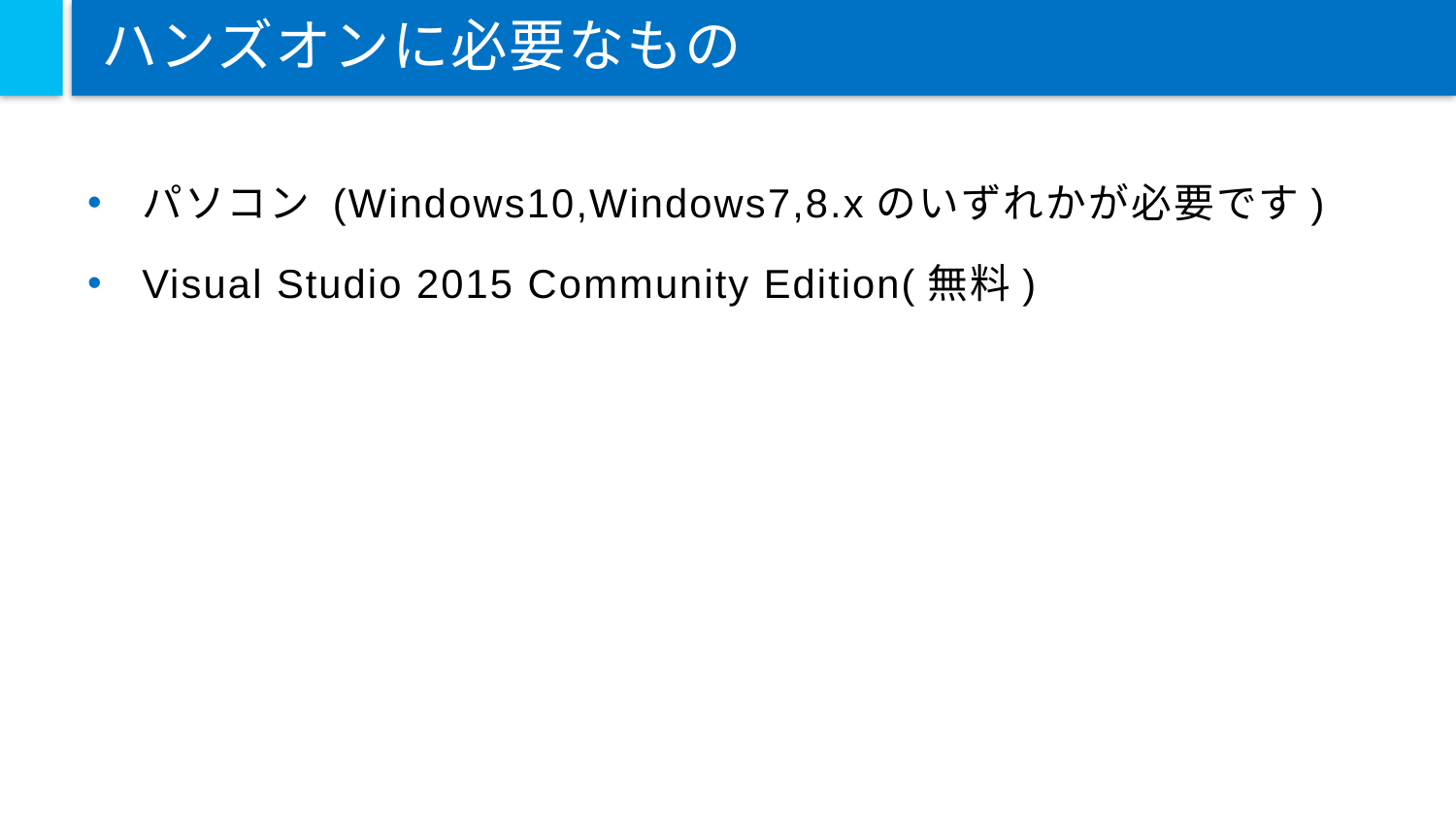

# ハンズオンに必要なもの
パソコン (Windows10,Windows7,8.xのいずれかが必要です)
Visual Studio 2015 Community Edition(無料)